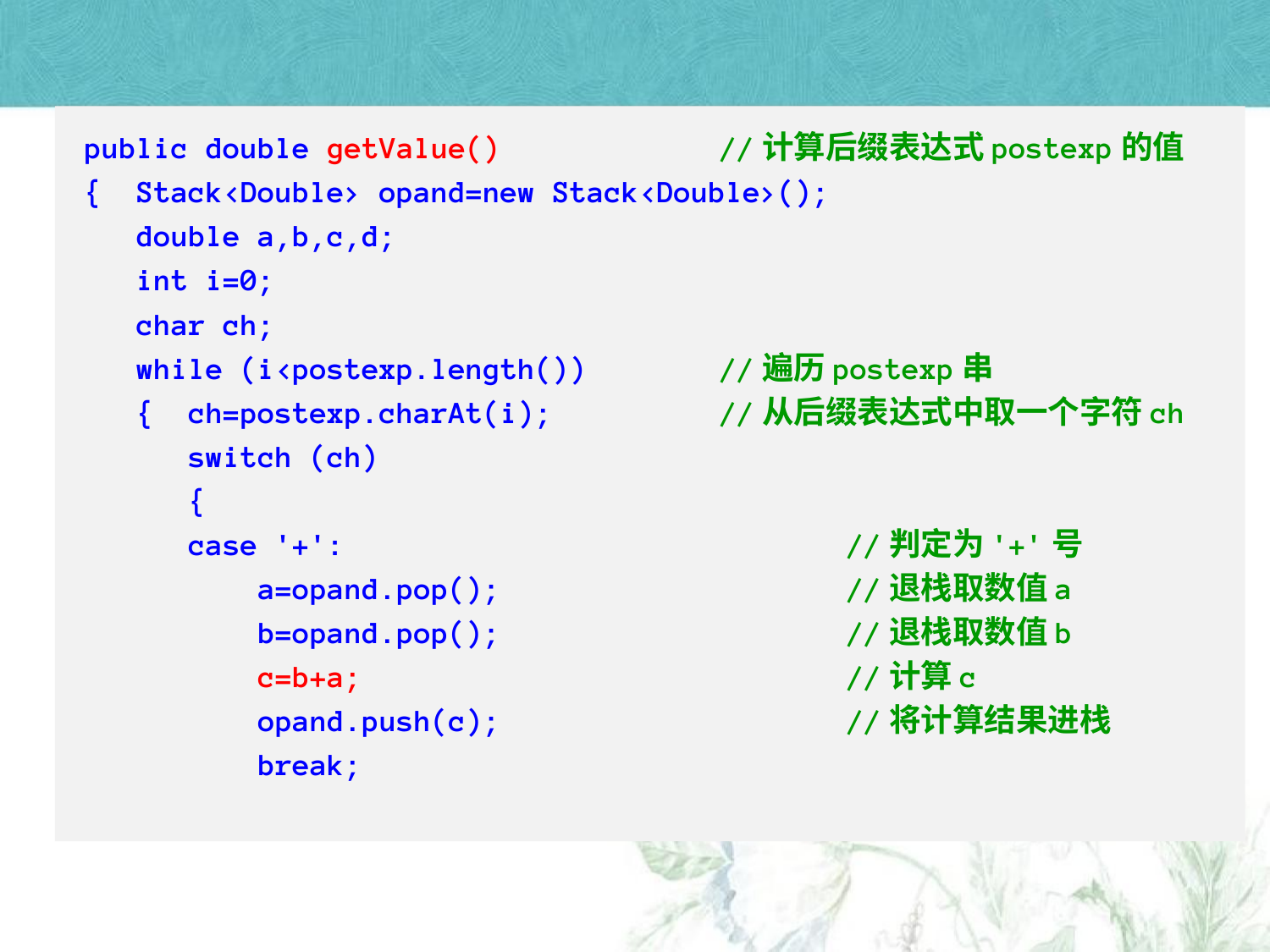

public double getValue()		//计算后缀表达式postexp的值
{  Stack<Double> opand=new Stack<Double>();
   double a,b,c,d;
   int i=0;
   char ch;
   while (i<postexp.length())		//遍历postexp串
   {  ch=postexp.charAt(i);		//从后缀表达式中取一个字符ch
      switch (ch)
      {
      case '+':				//判定为'+'号
          a=opand.pop();			//退栈取数值a
          b=opand.pop();			//退栈取数值b
          c=b+a;				//计算c
          opand.push(c);			//将计算结果进栈
          break;